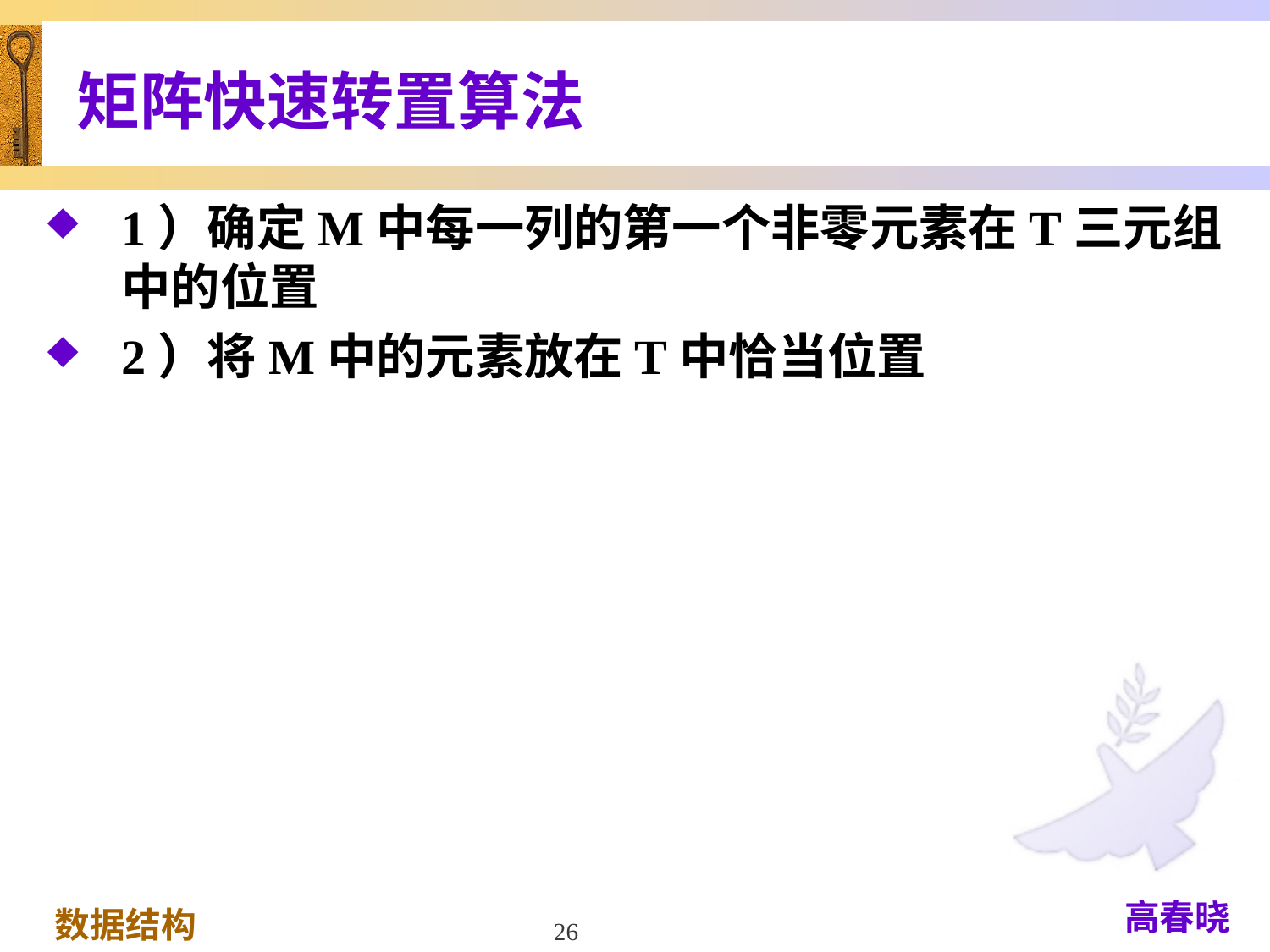

# 矩阵快速转置算法
1）确定M中每一列的第一个非零元素在T三元组中的位置
2）将M中的元素放在T中恰当位置
26